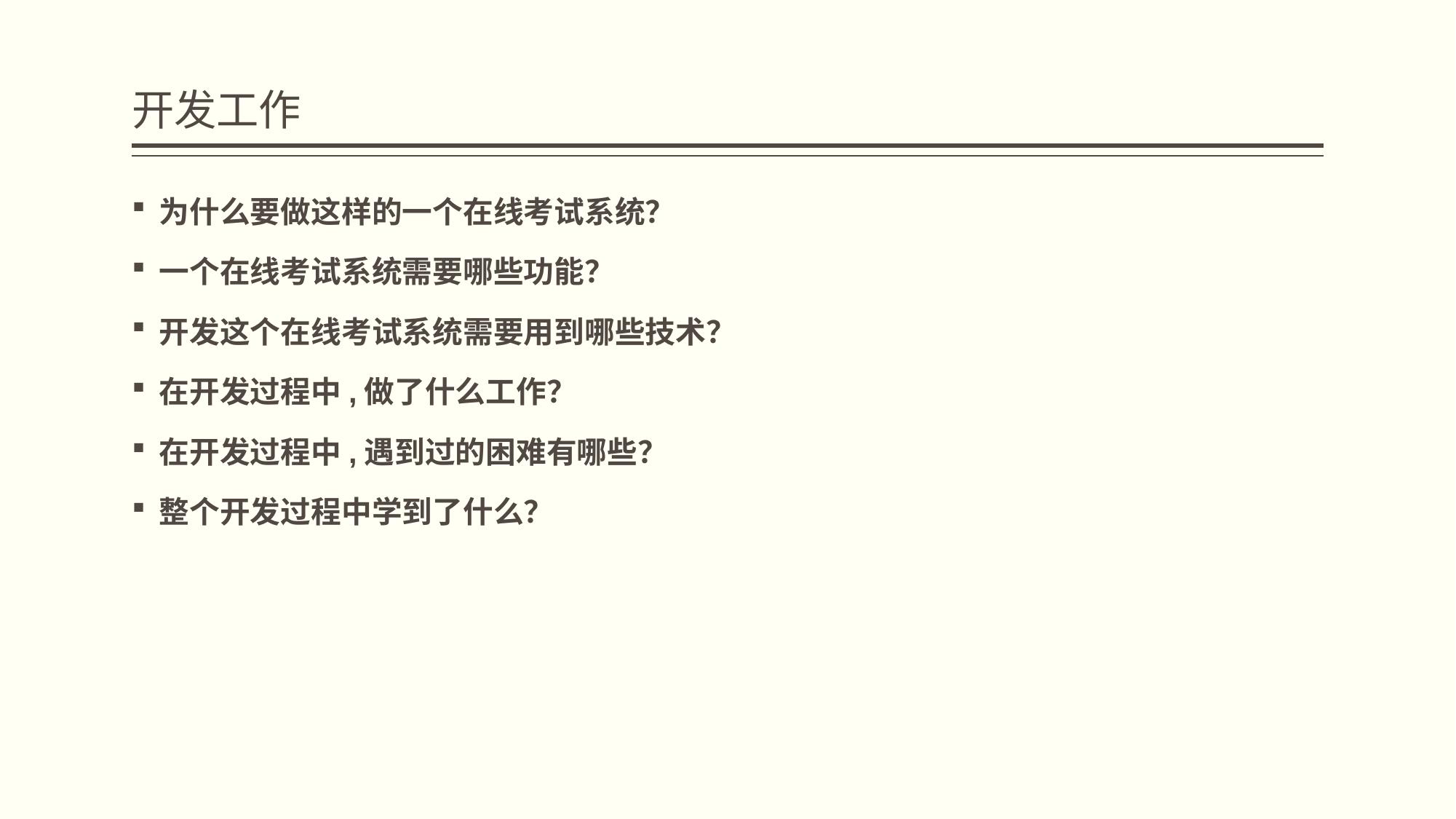

# 开发工作
为什么要做这样的一个在线考试系统？
一个在线考试系统需要哪些功能？
开发这个在线考试系统需要用到哪些技术？
在开发过程中,做了什么工作？
在开发过程中,遇到过的困难有哪些？
整个开发过程中学到了什么？